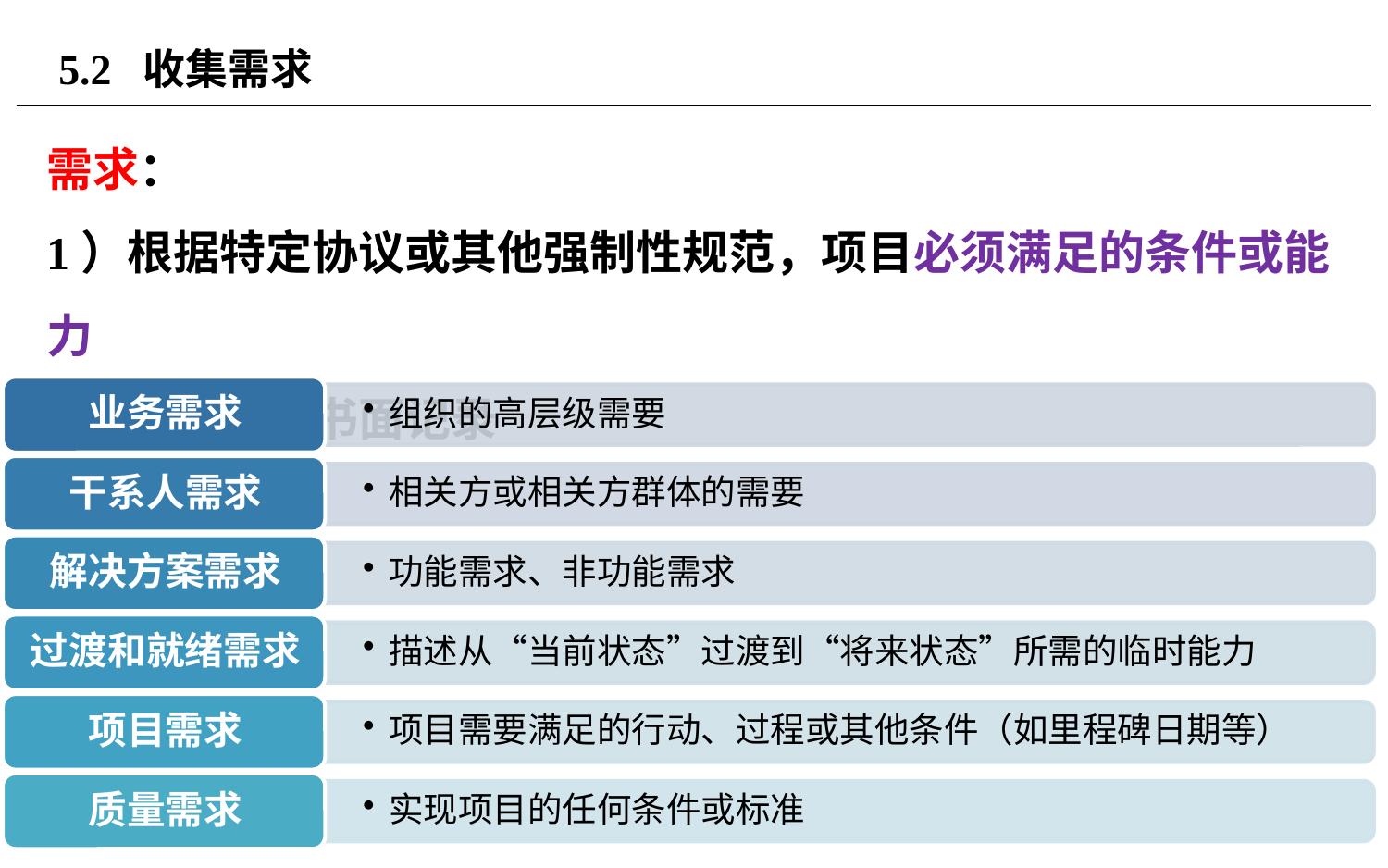

# 5.2  收集需求
需求：
1）根据特定协议或其他强制性规范，项目必须满足的条件或能力
2）已量化且书面记录

组织的高层级需要
业务需求
相关方或相关方群体的需要
干系人需求
功能需求、非功能需求
解决方案需求
描述从“当前状态”过渡到“将来状态”所需的临时能力
过渡和就绪需求
项目需要满足的行动、过程或其他条件（如里程碑日期等）
项目需求
实现项目的任何条件或标准
质量需求